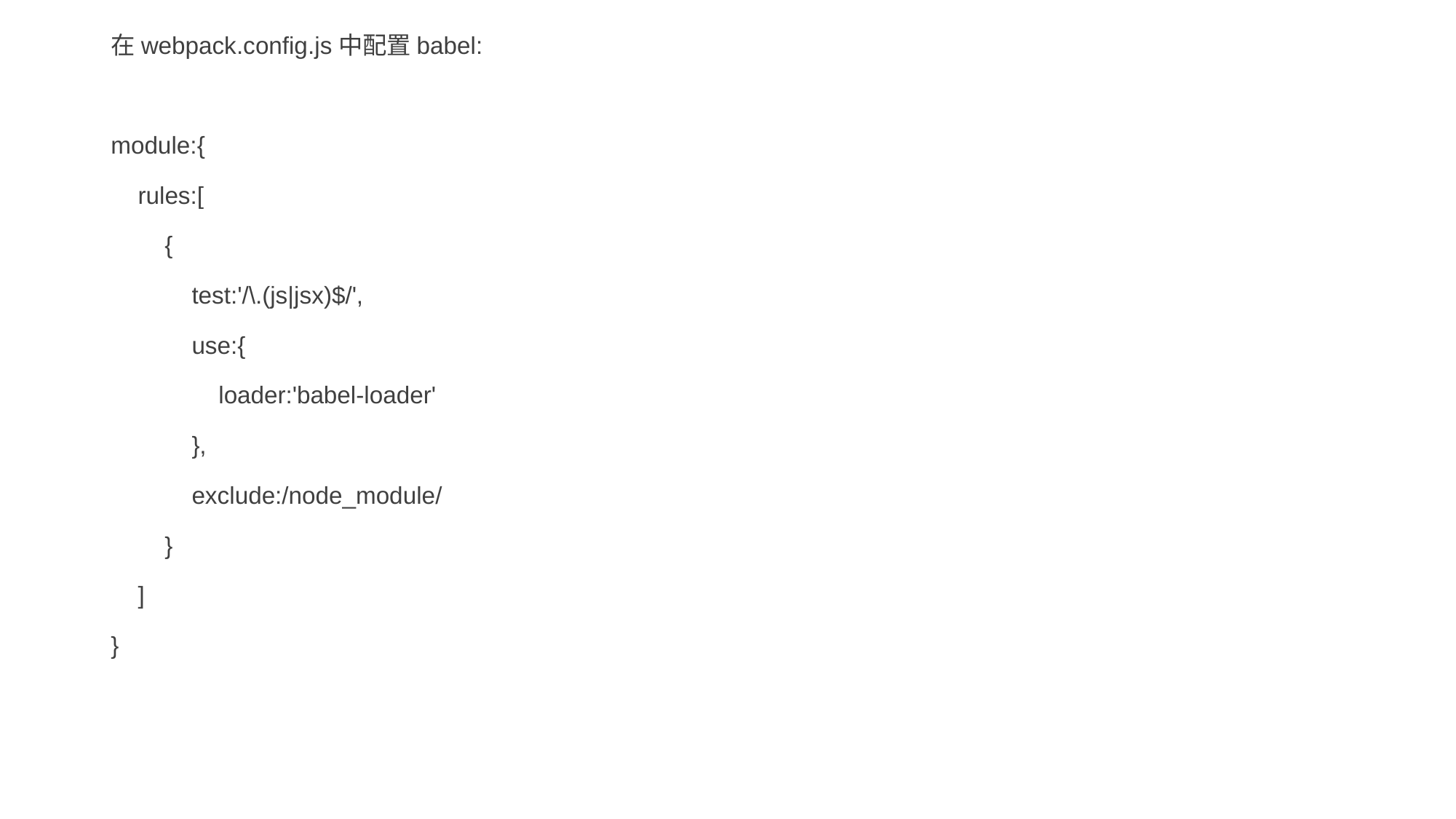

在webpack.config.js中配置babel:

module:{
    rules:[
        {
            test:'/\.(js|jsx)$/',
            use:{
                loader:'babel-loader'
            },
            exclude:/node_module/
        }
    ]
}